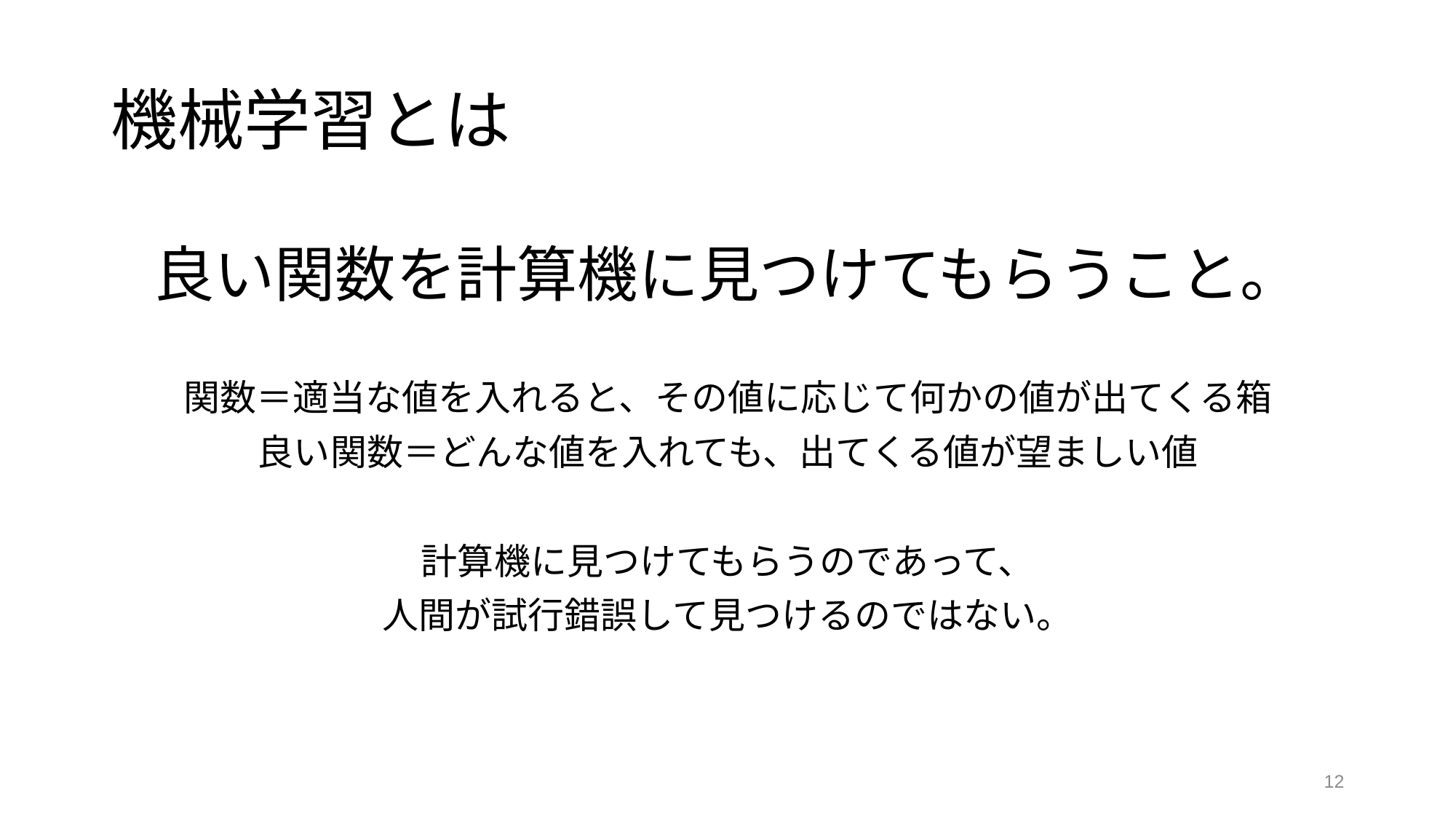

# 機械学習とは
良い関数を計算機に見つけてもらうこと。

関数＝適当な値を入れると、その値に応じて何かの値が出てくる箱
良い関数＝どんな値を入れても、出てくる値が望ましい値

計算機に見つけてもらうのであって、
人間が試行錯誤して見つけるのではない。

12